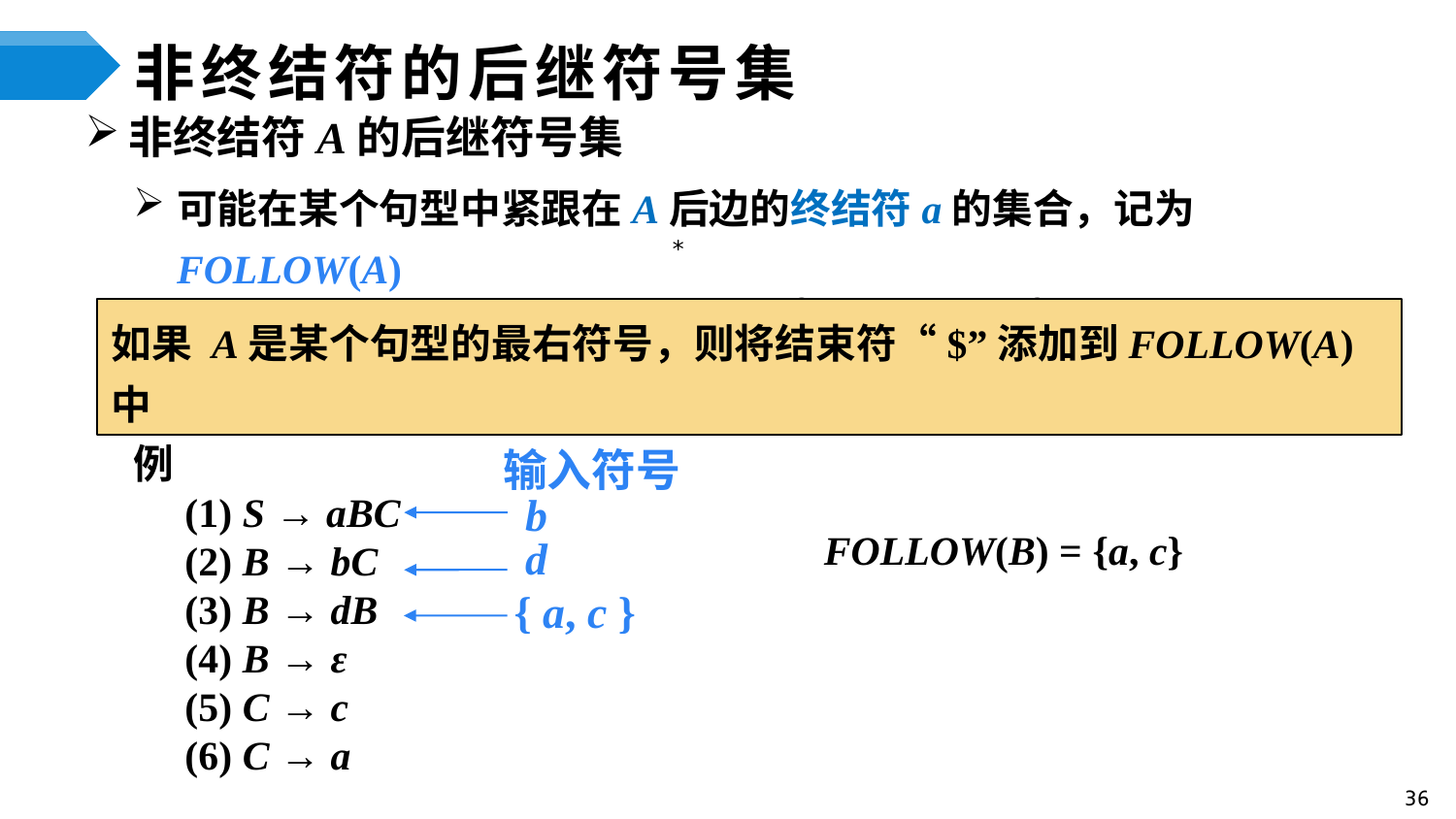

# 非终结符的后继符号集
非终结符A的后继符号集
可能在某个句型中紧跟在A后边的终结符a的集合，记为FOLLOW(A)
	FOLLOW(A) = { a | S ⇒ αAaβ, a∈VT，α, β∈(VT∪VN)*}

例
(1) S → aBC
(2) B → bC
(3) B → dB
(4) B → ε
(5) C → c
(6) C → a
*
如果 A是某个句型的最右符号，则将结束符“$”添加到FOLLOW(A)中
输入符号
  b
  d
 { a, c }

FOLLOW(B) = {a, c}
36